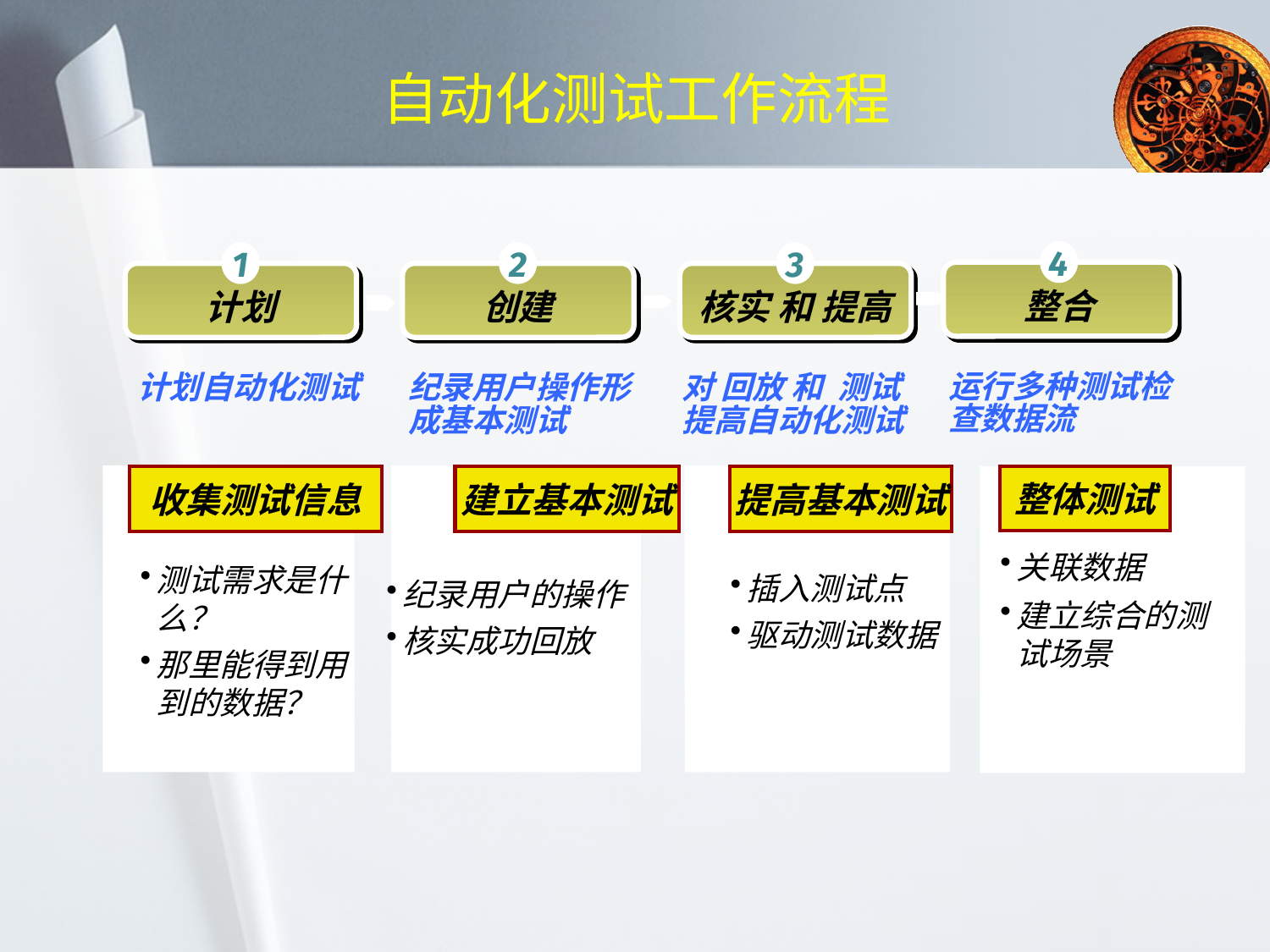

# 自动化测试工作流程
4
整合
1
计划
2
创建
3
核实 和 提高

运行多种测试检查数据流
计划自动化测试
纪录用户操作形成基本测试
对 回放 和  测试提高自动化测试

收集测试信息
建立基本测试
提高基本测试
整体测试

关联数据
建立综合的测试场景

测试需求是什么？
那里能得到用到的数据？

纪录用户的操作
核实成功回放
插入测试点
驱动测试数据